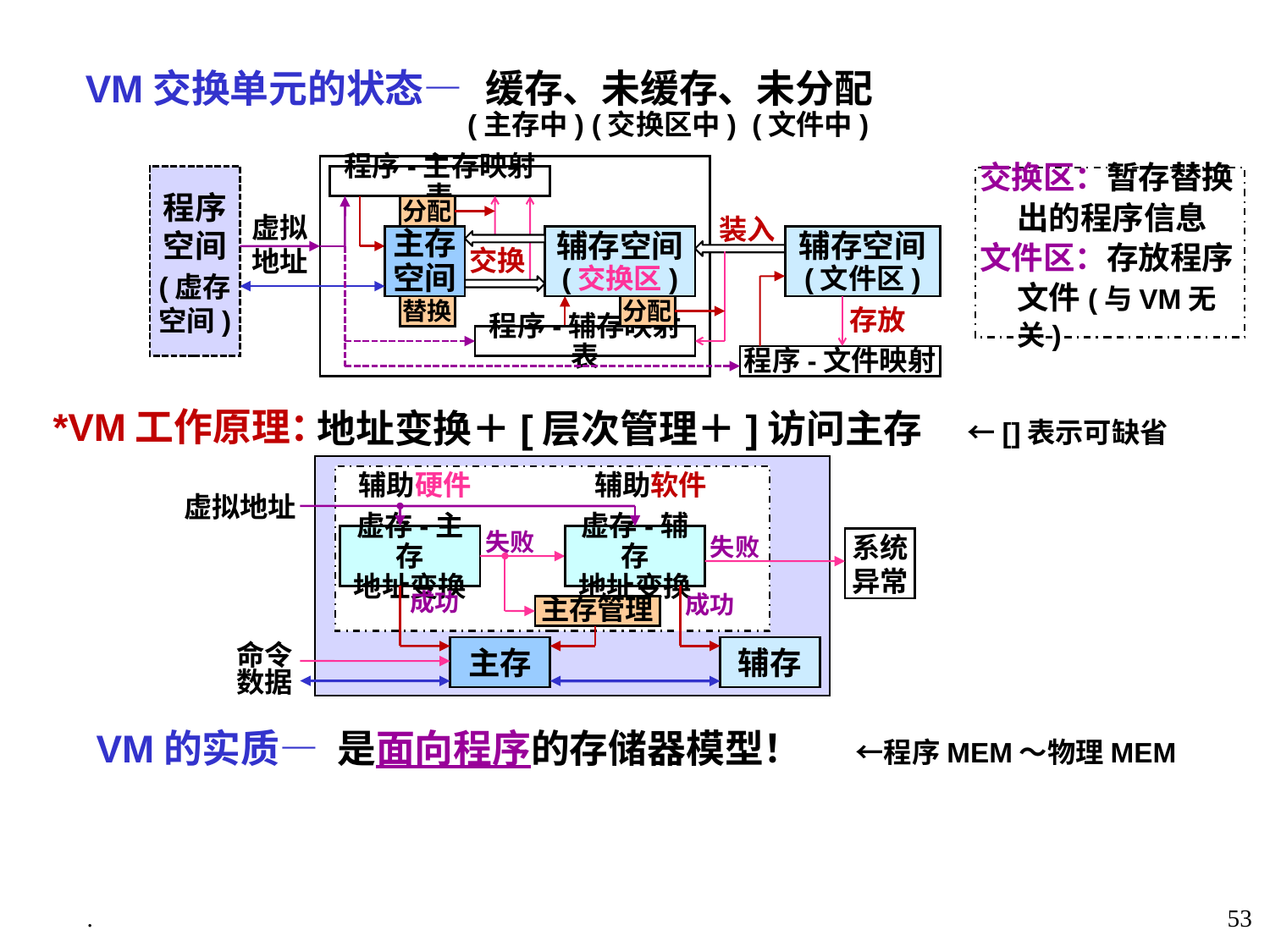

VM交换单元的状态—

 *VM工作原理：

     VM的实质—
 缓存、未缓存、未分配
(主存中) (交换区中)  (文件中)

程序
空间
(虚存
空间)
虚拟
地址
装入
主存空间
辅存空间
(交换区)
辅存空间
(文件区)

交换

存放
程序-文件映射
程序-主存映射表
分配
替换
交换区：暂存替换出的程序信息
文件区：存放程序文件(与VM无关)
分配
程序-辅存映射表
地址变换＋[层次管理＋]访问主存     ←[]表示可缺省
                             VM

虚拟地址
主存
辅存
命令
数据
辅助软件
虚存-辅存
地址变换
系统
异常
失败
成功
主存管理
辅助硬件
虚存-主存
地址变换
失败
成功
是面向程序的存储器模型！      ←程序MEM～物理MEM
.
53